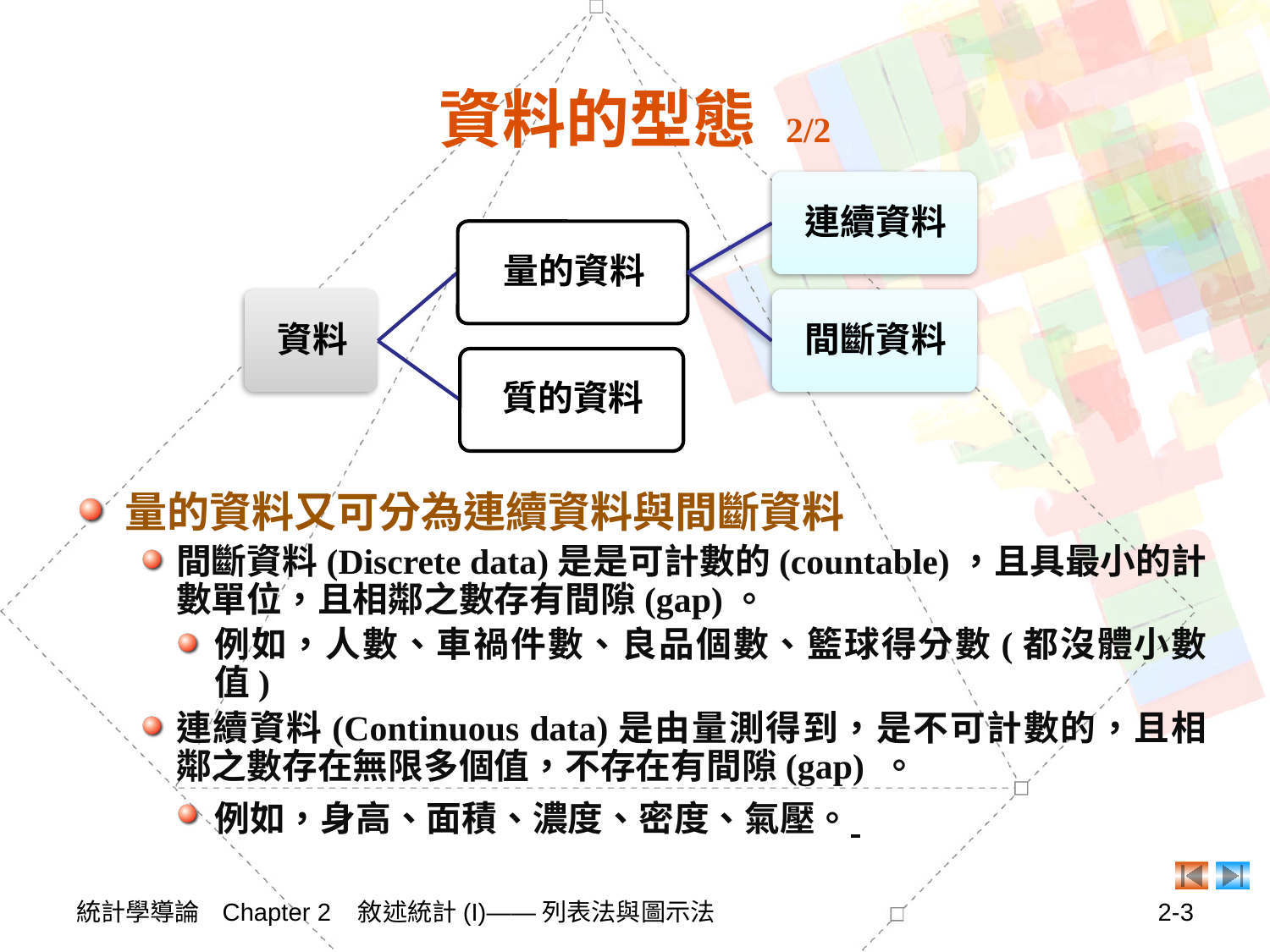

# 資料的型態 2/2
資料

量的資料

連續資料

間斷資料

質的資料
量的資料又可分為連續資料與間斷資料
間斷資料(Discrete data)是是可計數的(countable)，且具最小的計數單位，且相鄰之數存有間隙(gap)。
例如，人數、車禍件數、良品個數、籃球得分數(都沒體小數值)
連續資料(Continuous data)是由量測得到，是不可計數的，且相鄰之數存在無限多個值，不存在有間隙(gap) 。
例如，身高、面積、濃度、密度、氣壓。

統計學導論   Chapter 2   敘述統計(I)——列表法與圖示法
2-3